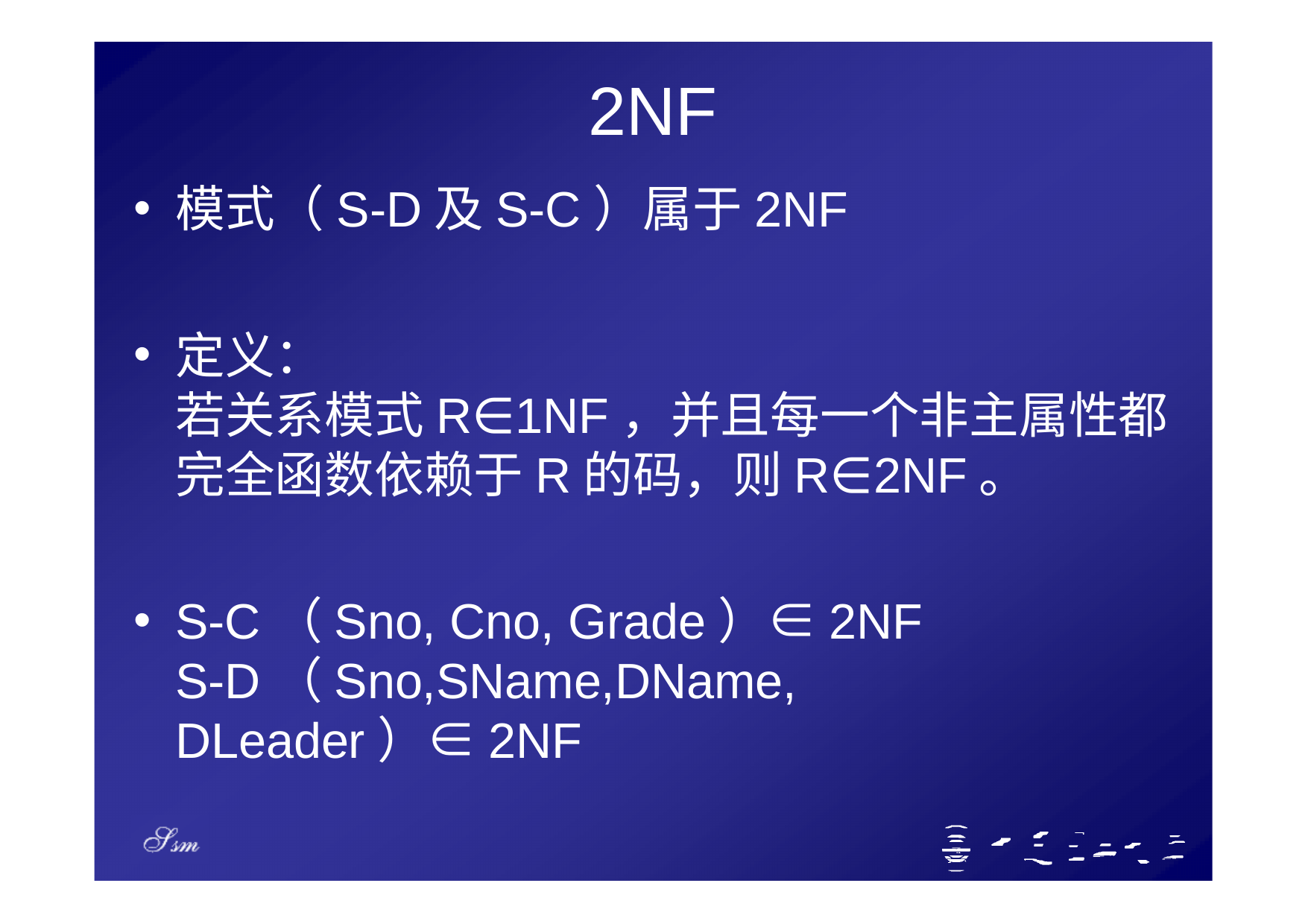

2NF
模式（S-D及S-C）属于2NF

定义：
若关系模式R∈1NF，并且每一个非主属性都
完全函数依赖于R的码，则R∈2NF。

S-C（Sno, Cno, Grade）∈2NF
S-D（Sno,SName,DName, DLeader）∈2NF

Ssm